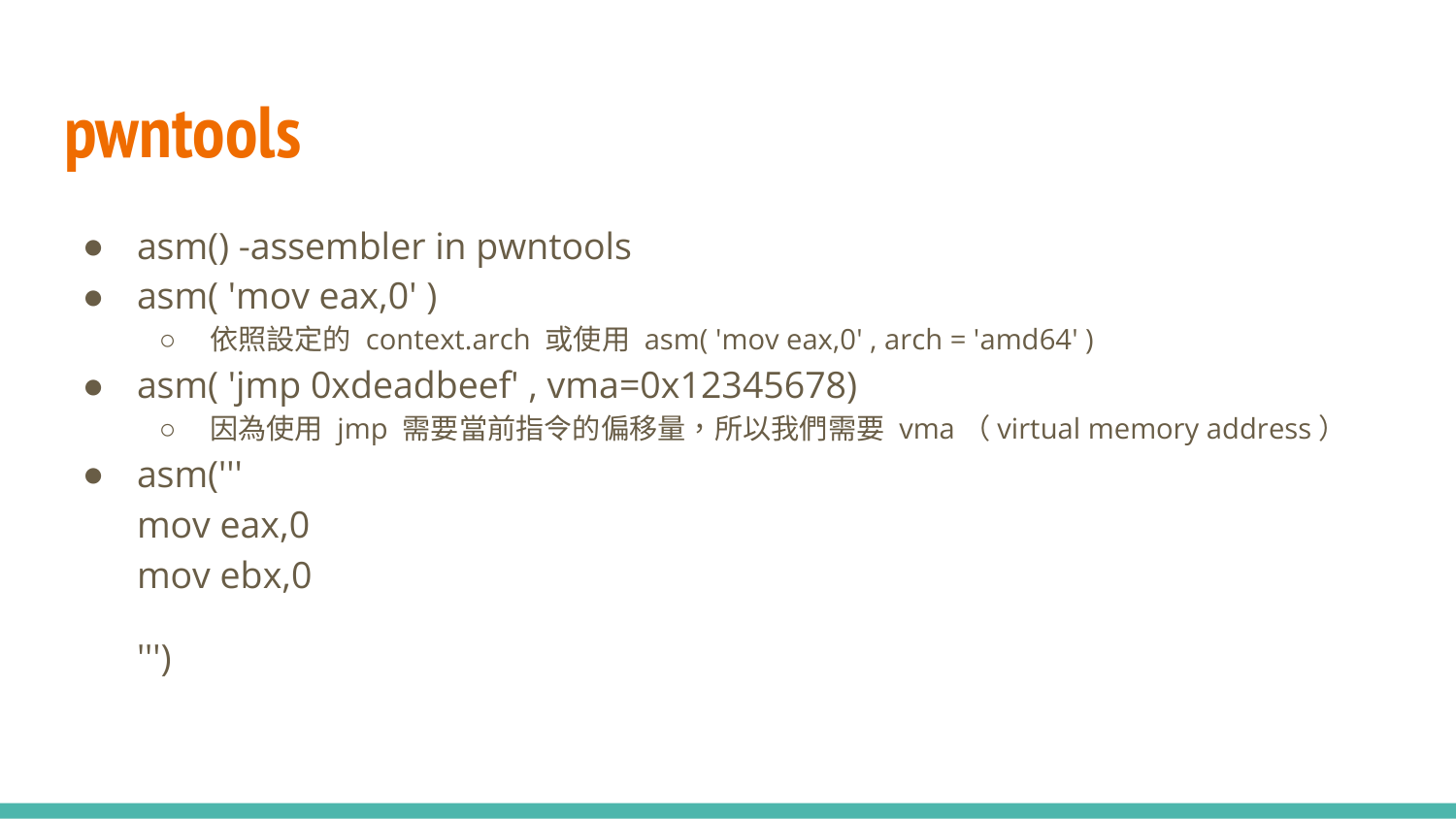

# pwntools
asm() -assembler in pwntools
asm( 'mov eax,0' )
依照設定的 context.arch 或使用 asm( 'mov eax,0' , arch = 'amd64' )
asm( 'jmp 0xdeadbeef' , vma=0x12345678)
因為使用 jmp 需要當前指令的偏移量，所以我們需要 vma（virtual memory address）
asm('''
mov eax,0
mov ebx,0
''')